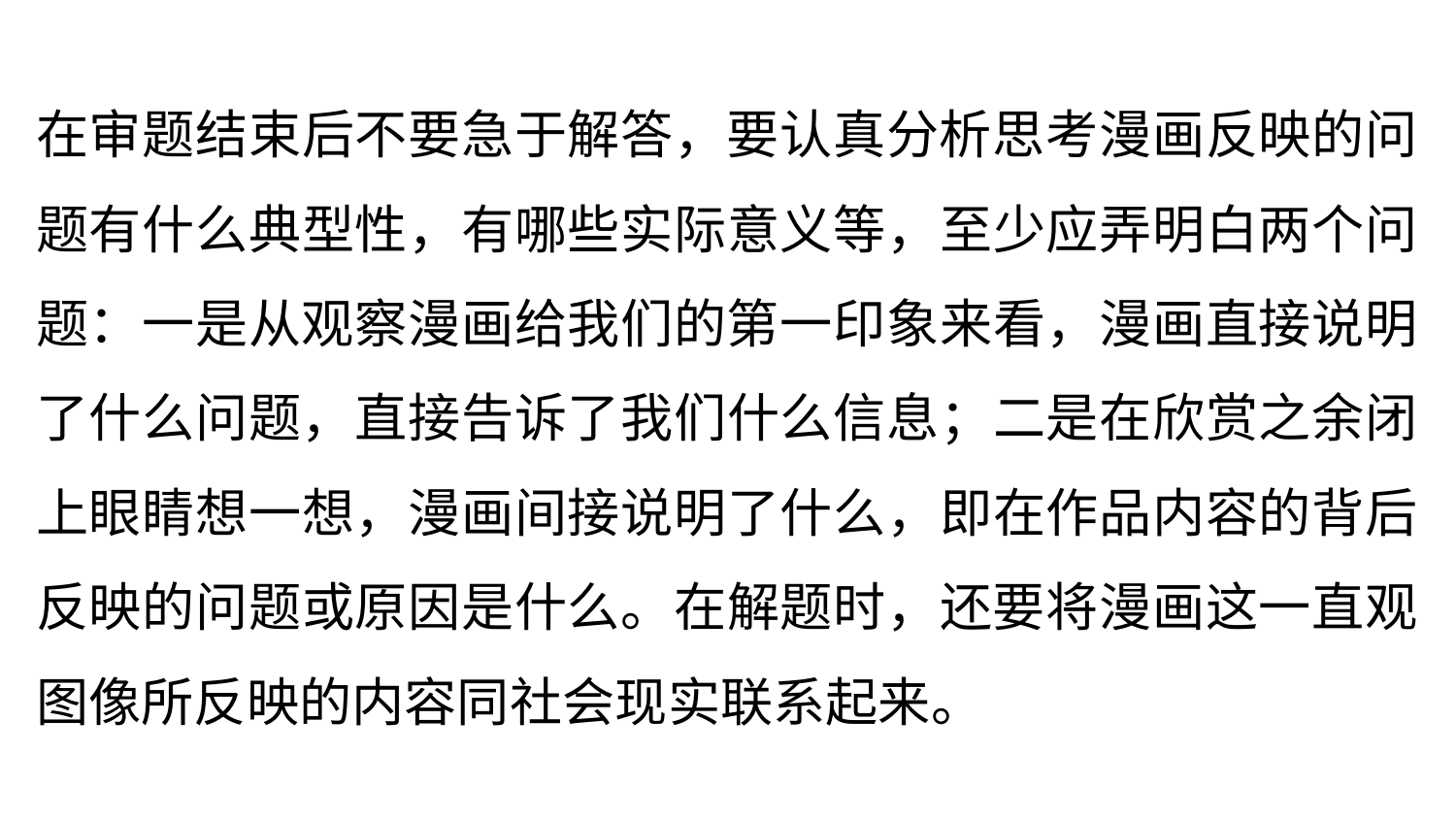

在审题结束后不要急于解答，要认真分析思考漫画反映的问题有什么典型性，有哪些实际意义等，至少应弄明白两个问题：一是从观察漫画给我们的第一印象来看，漫画直接说明了什么问题，直接告诉了我们什么信息；二是在欣赏之余闭上眼睛想一想，漫画间接说明了什么，即在作品内容的背后反映的问题或原因是什么。在解题时，还要将漫画这一直观图像所反映的内容同社会现实联系起来。